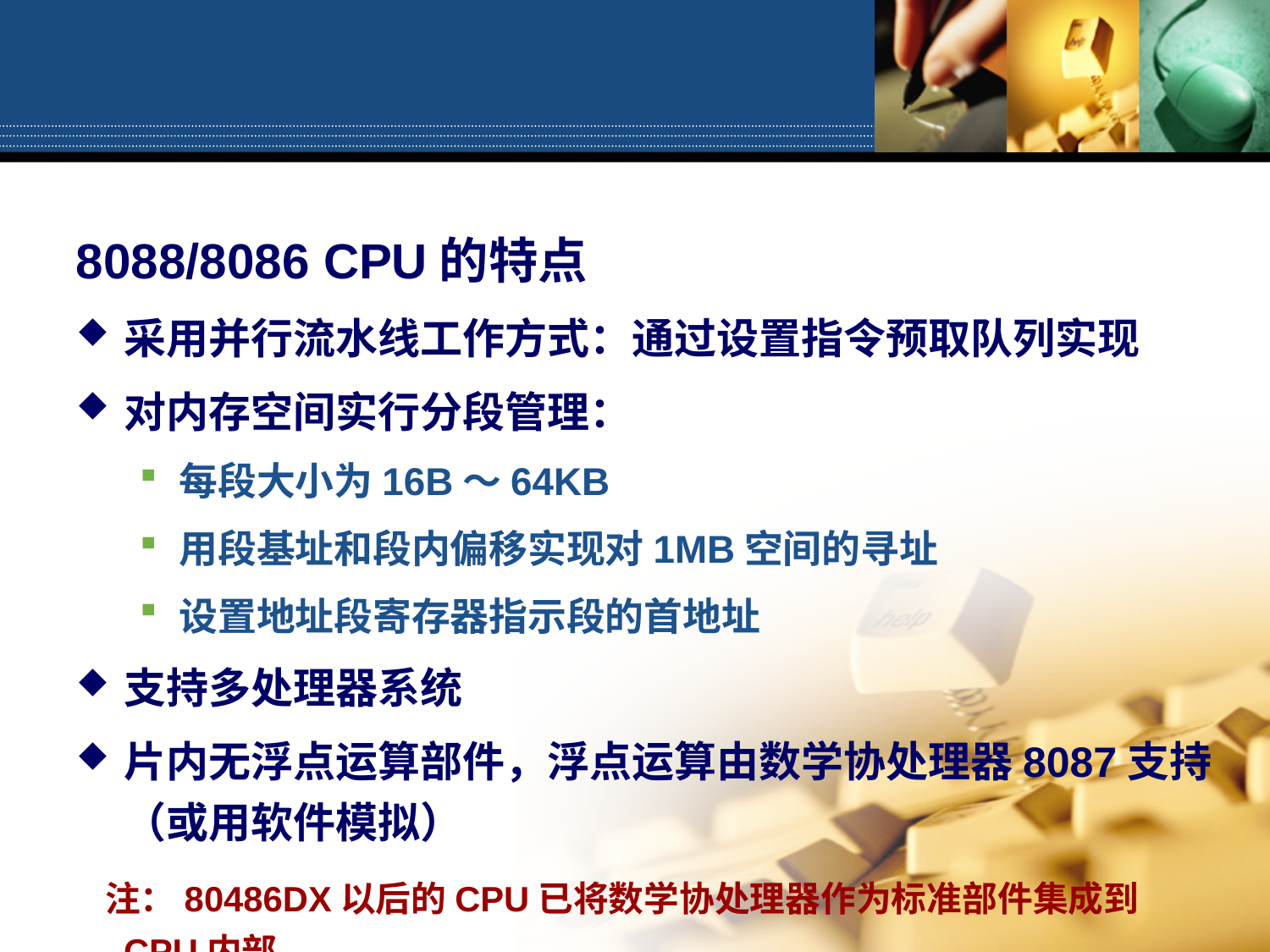

8088/8086 CPU的特点
采用并行流水线工作方式：通过设置指令预取队列实现
对内存空间实行分段管理：
每段大小为16B～64KB
用段基址和段内偏移实现对1MB空间的寻址
设置地址段寄存器指示段的首地址
支持多处理器系统
片内无浮点运算部件，浮点运算由数学协处理器8087支持（或用软件模拟）
  注：80486DX以后的CPU已将数学协处理器作为标准部件集成到CPU内部。